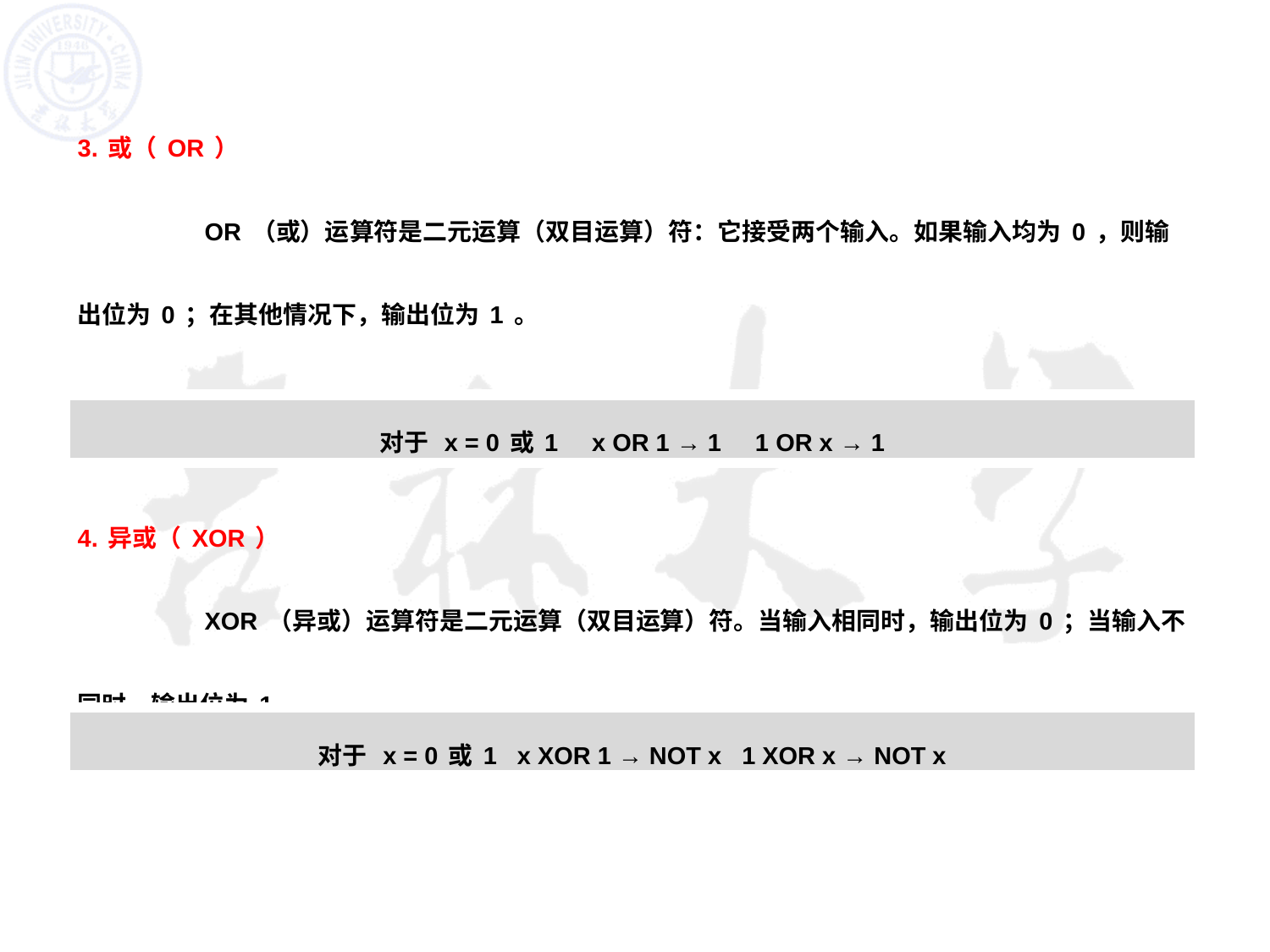

3.或（OR）
	OR（或）运算符是二元运算（双目运算）符：它接受两个输入。如果输入均为0，则输出位为0；在其他情况下，输出位为1。
对于 x = 0或1     x OR 1 → 1     1 OR x → 1
4.异或（XOR）
	XOR（异或）运算符是二元运算（双目运算）符。当输入相同时，输出位为0；当输入不同时，输出位为1。
对于 x = 0或1   x XOR 1 → NOT x   1 XOR x → NOT x